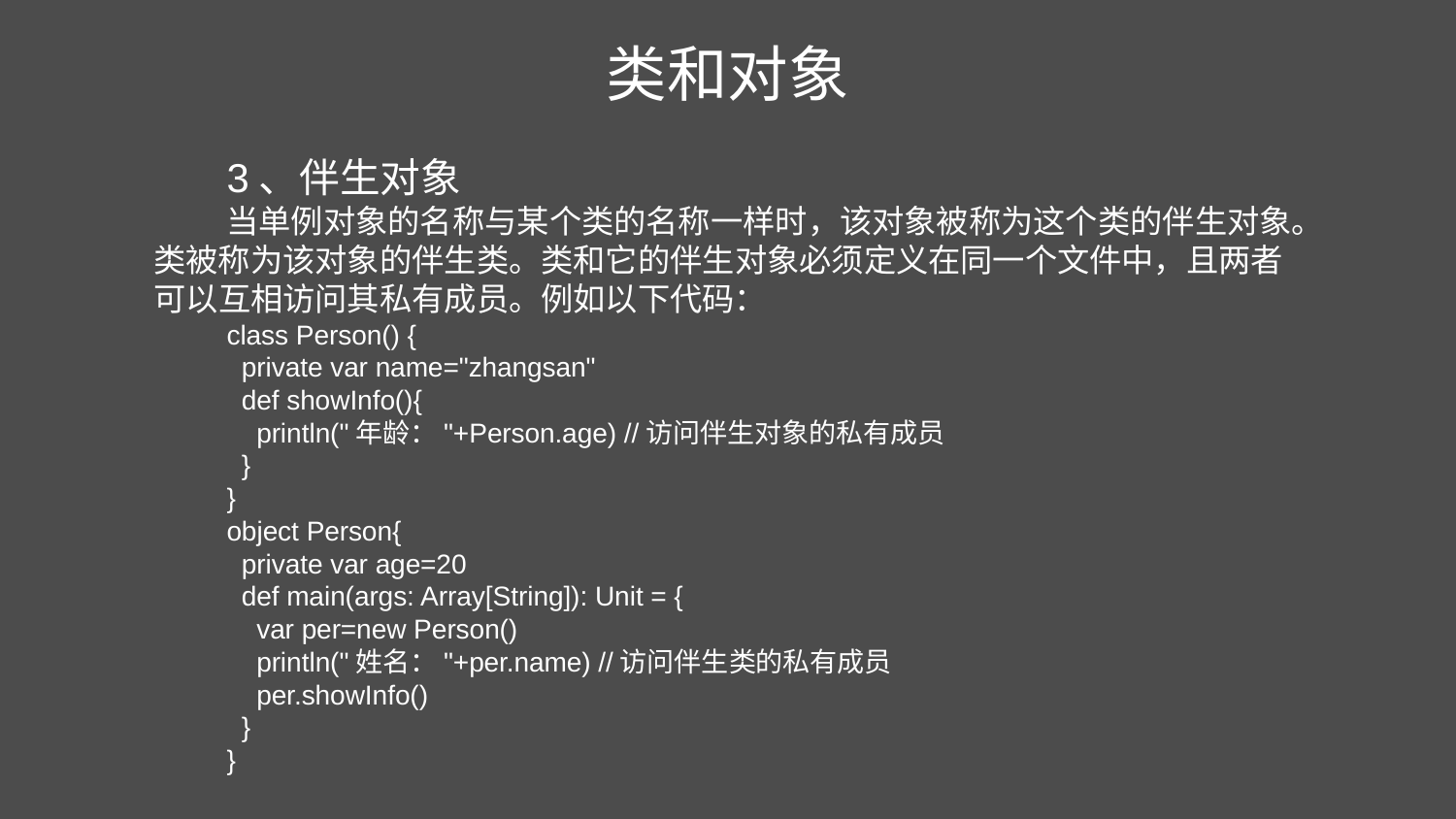

类和对象

3、伴生对象
当单例对象的名称与某个类的名称一样时，该对象被称为这个类的伴生对象。类被称为该对象的伴生类。类和它的伴生对象必须定义在同一个文件中，且两者可以互相访问其私有成员。例如以下代码：
class Person() {
  private var name="zhangsan"
  def showInfo(){
    println("年龄："+Person.age) //访问伴生对象的私有成员
  }
}
object Person{
  private var age=20
  def main(args: Array[String]): Unit = {
    var per=new Person()
    println("姓名："+per.name) //访问伴生类的私有成员
    per.showInfo()
  }
}